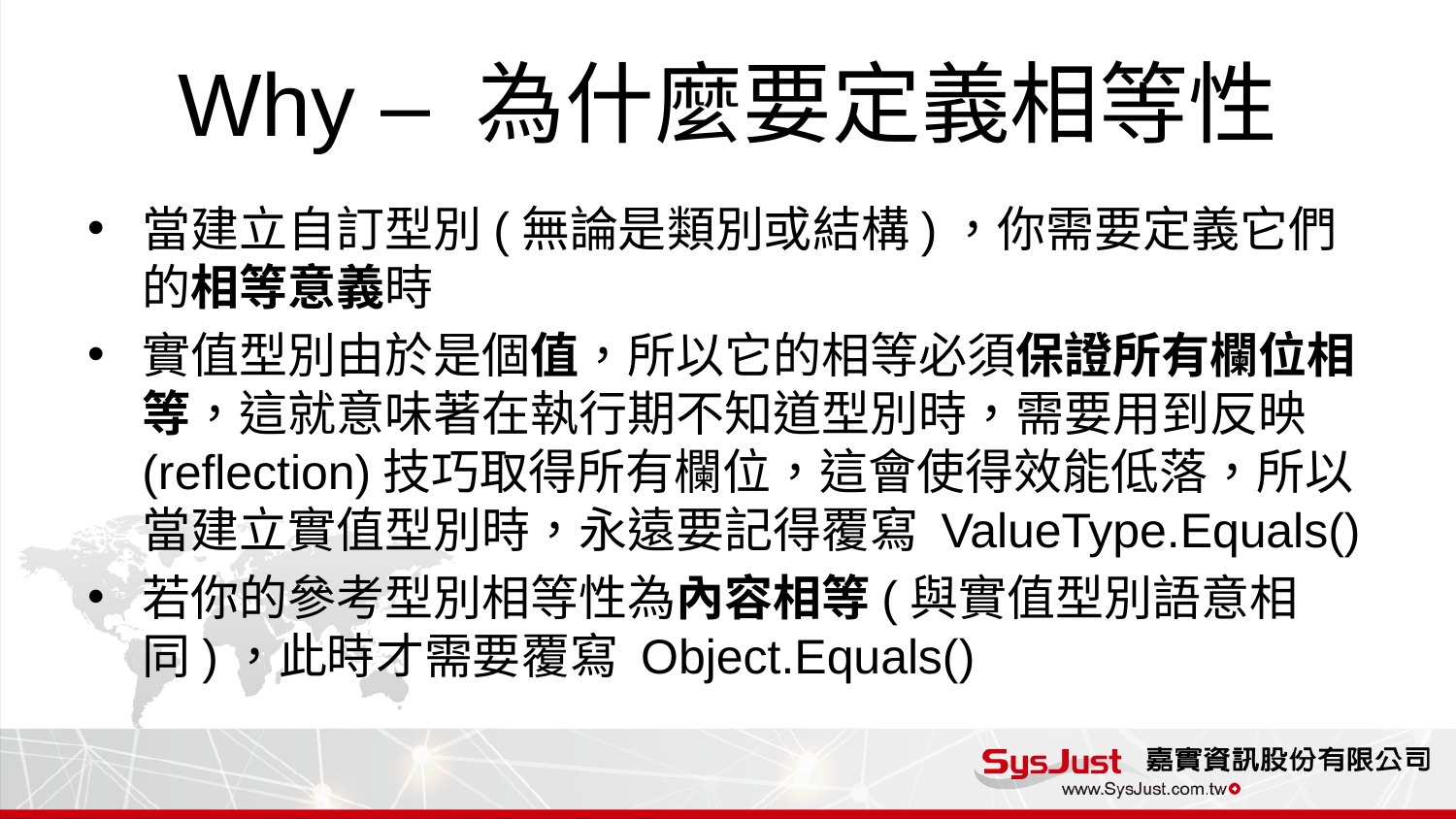

# Why – 為什麼要定義相等性
當建立自訂型別(無論是類別或結構)，你需要定義它們的相等意義時
實值型別由於是個值，所以它的相等必須保證所有欄位相等，這就意味著在執行期不知道型別時，需要用到反映(reflection)技巧取得所有欄位，這會使得效能低落，所以當建立實值型別時，永遠要記得覆寫 ValueType.Equals()
若你的參考型別相等性為內容相等(與實值型別語意相同)，此時才需要覆寫 Object.Equals()